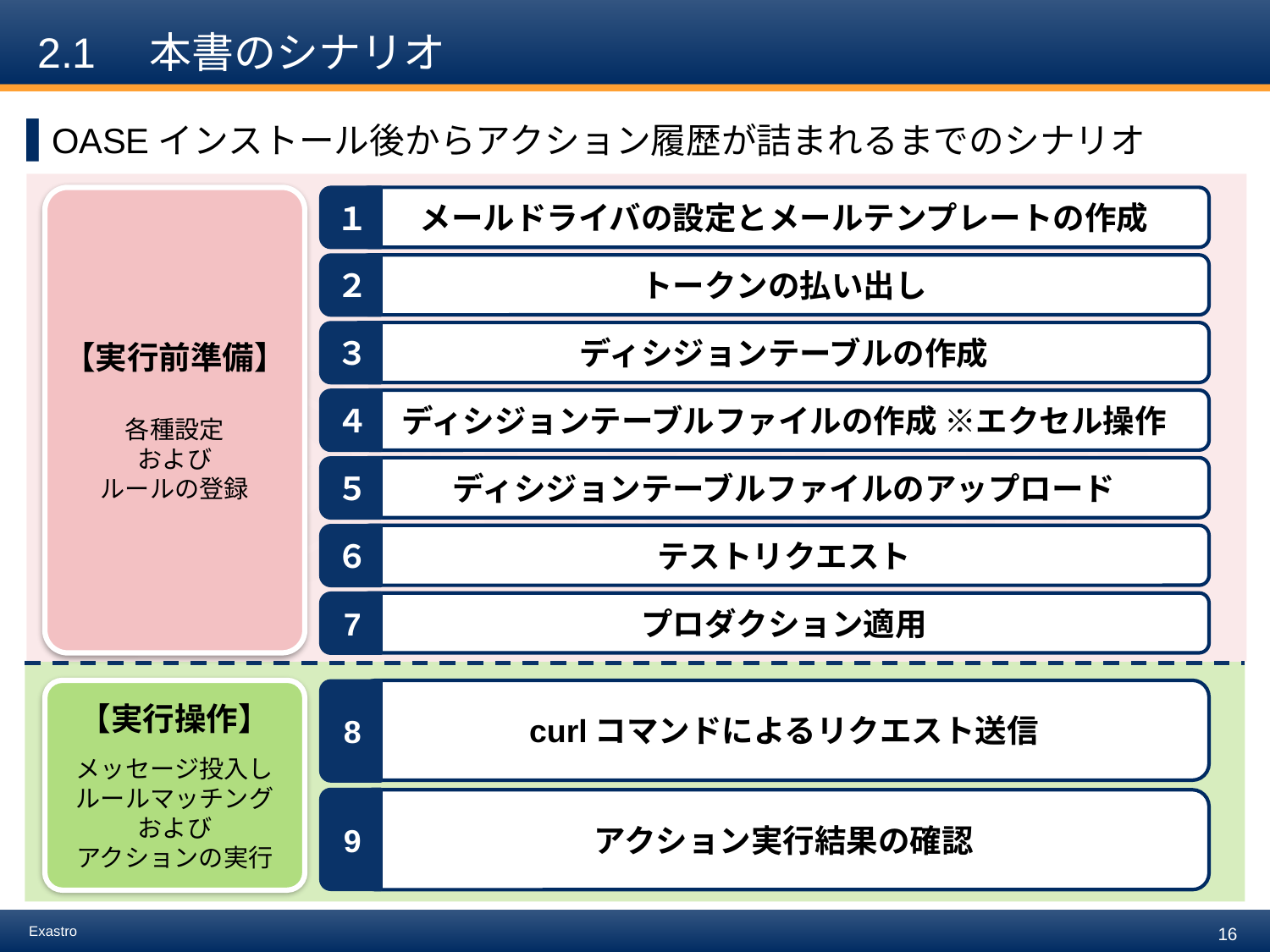

# 2.1　本書のシナリオ
OASEインストール後からアクション履歴が詰まれるまでのシナリオ

【実行前準備】

各種設定
および
ルールの登録
１
メールドライバの設定とメールテンプレートの作成
トークンの払い出し
２
ディシジョンテーブルの作成
３
ディシジョンテーブルファイルの作成 ※エクセル操作
４
ディシジョンテーブルファイルのアップロード
５
テストリクエスト
６
プロダクション適用
7

【実行操作】

メッセージ投入し
ルールマッチング
および
アクションの実行
curlコマンドによるリクエスト送信
8
アクション実行結果の確認
9